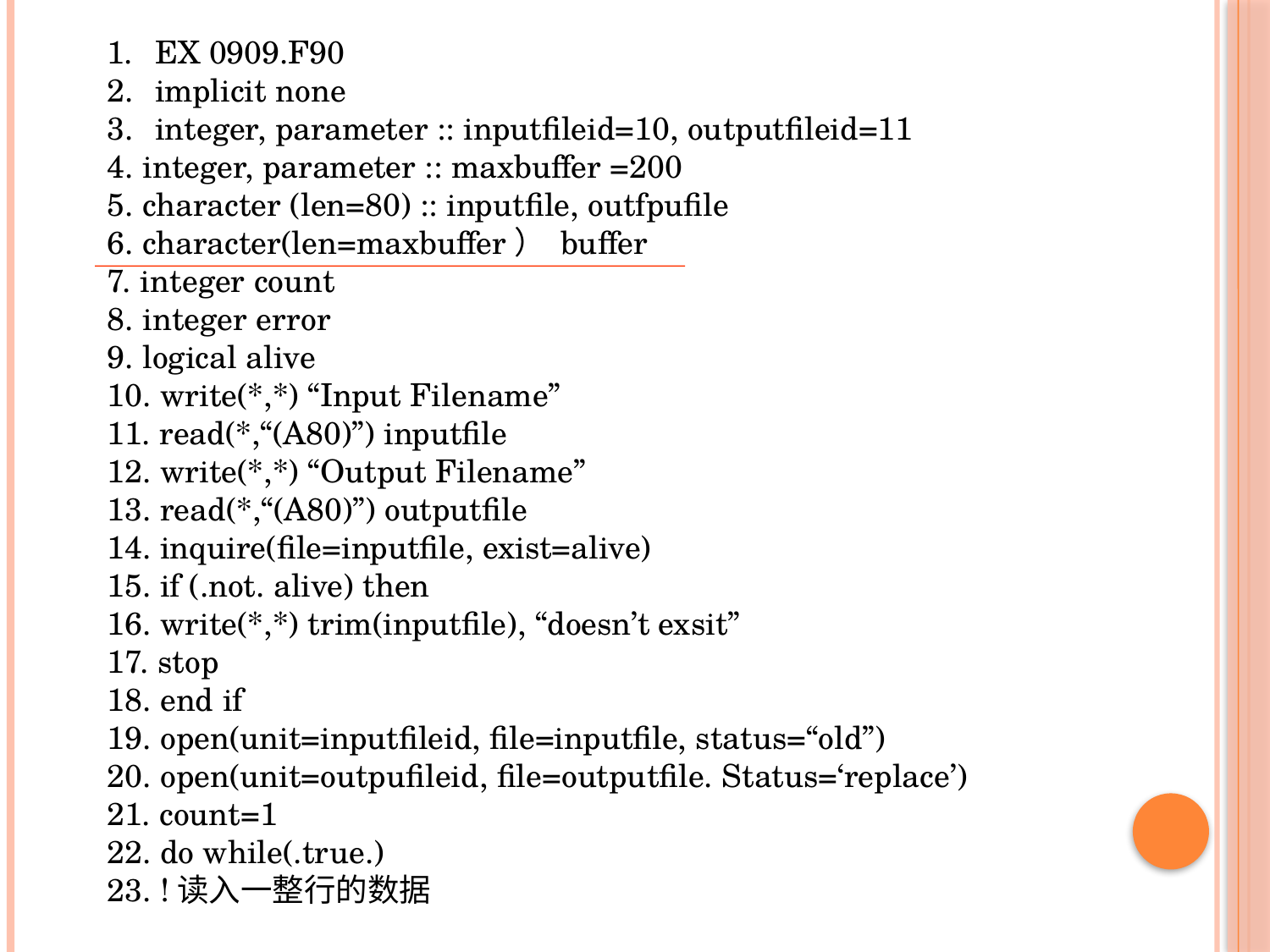

EX 0909.F90
implicit none
integer, parameter :: inputfileid=10, outputfileid=11
4. integer, parameter :: maxbuffer =200
5. character (len=80) :: inputfile, outfpufile
6. character(len=maxbuffer） buffer
7. integer count
8. integer error
9. logical alive
10. write(*,*) “Input Filename”
11. read(*,“(A80)”) inputfile
12. write(*,*) “Output Filename”
13. read(*,“(A80)”) outputfile
14. inquire(file=inputfile, exist=alive)
15. if (.not. alive) then
16. write(*,*) trim(inputfile), “doesn’t exsit”
17. stop
18. end if
19. open(unit=inputfileid, file=inputfile, status=“old”)
20. open(unit=outpufileid, file=outputfile. Status=‘replace’)
21. count=1
22. do while(.true.)
23. !读入一整行的数据